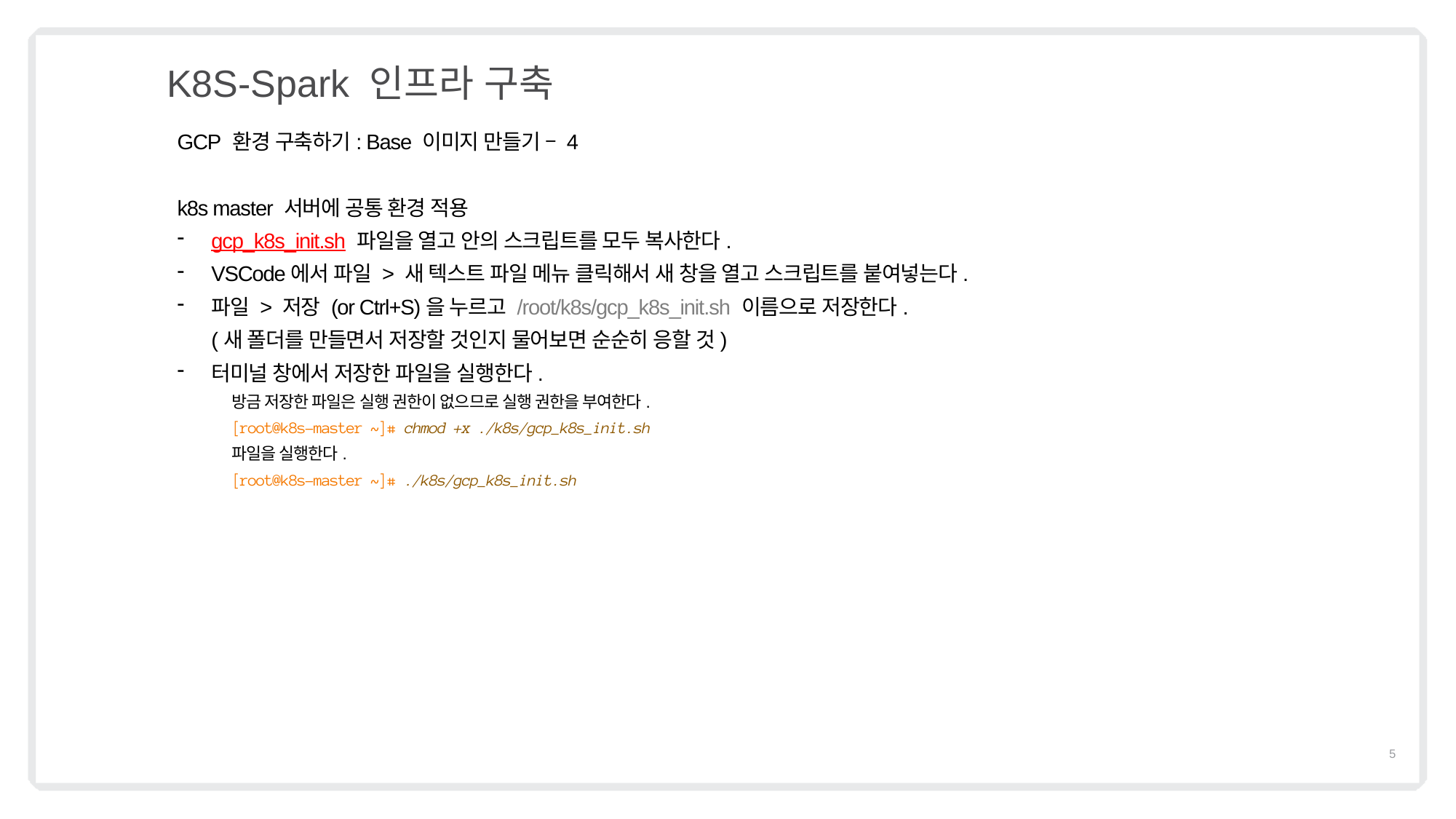

K8S-Spark 인프라 구축
GCP 환경 구축하기: Base 이미지 만들기 – 4

k8s master 서버에 공통 환경 적용
gcp_k8s_init.sh 파일을 열고 안의 스크립트를 모두 복사한다.
VSCode에서 파일 > 새 텍스트 파일 메뉴 클릭해서 새 창을 열고 스크립트를 붙여넣는다.
파일 > 저장 (or Ctrl+S)을 누르고 /root/k8s/gcp_k8s_init.sh 이름으로 저장한다.
(새 폴더를 만들면서 저장할 것인지 물어보면 순순히 응할 것)
터미널 창에서 저장한 파일을 실행한다.
방금 저장한 파일은 실행 권한이 없으므로 실행 권한을 부여한다.
[root@k8s-master ~]# chmod +x ./k8s/gcp_k8s_init.sh
파일을 실행한다.
[root@k8s-master ~]# ./k8s/gcp_k8s_init.sh